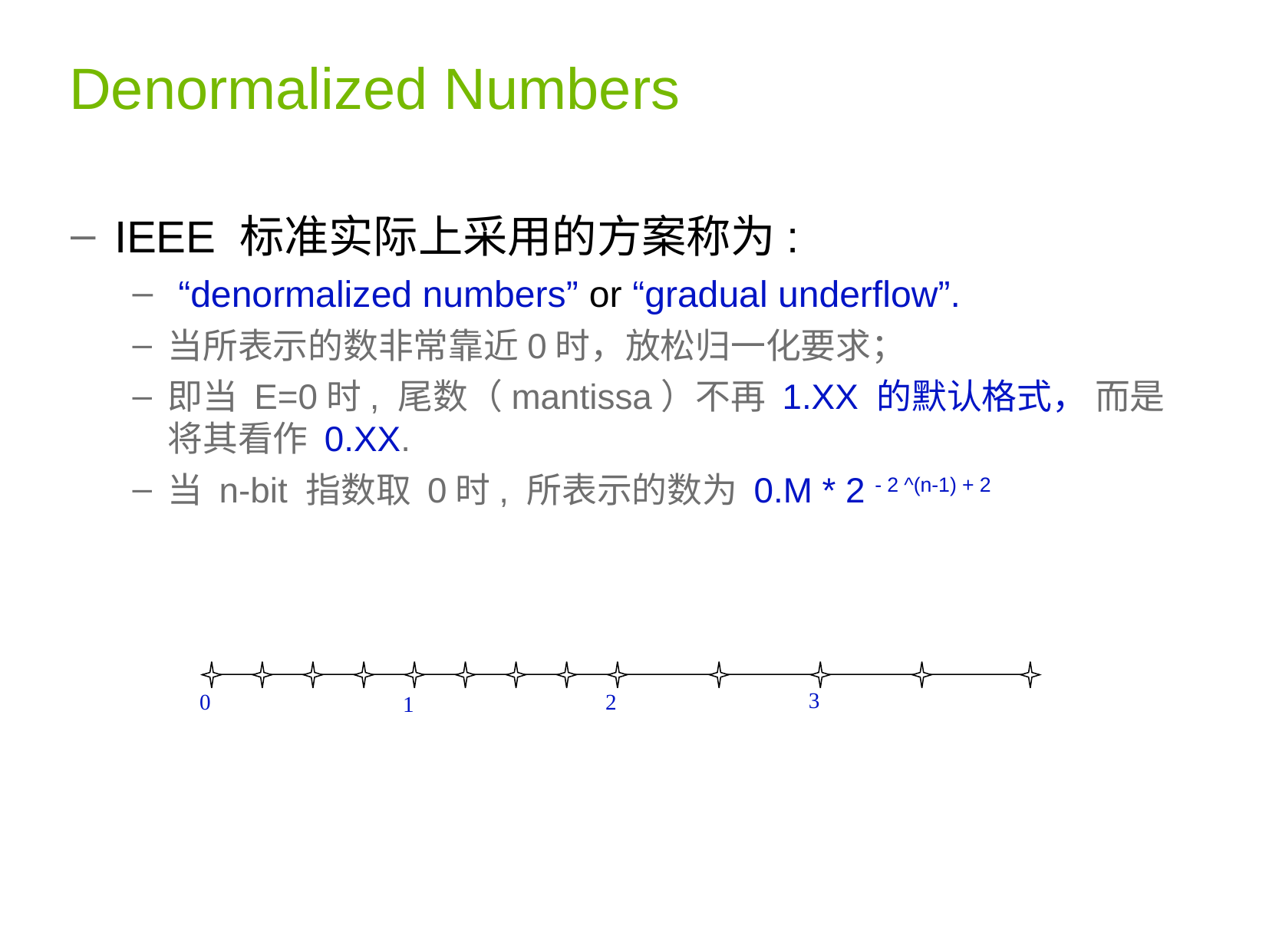

# Denormalized Numbers
IEEE 标准实际上采用的方案称为:
 “denormalized numbers” or “gradual underflow”.
当所表示的数非常靠近0时，放松归一化要求；
即当 E=0时, 尾数（mantissa）不再 1.XX 的默认格式， 而是将其看作 0.XX.
当 n-bit 指数取 0时, 所表示的数为 0.M * 2 - 2 ^(n-1) + 2

3
0
2
1